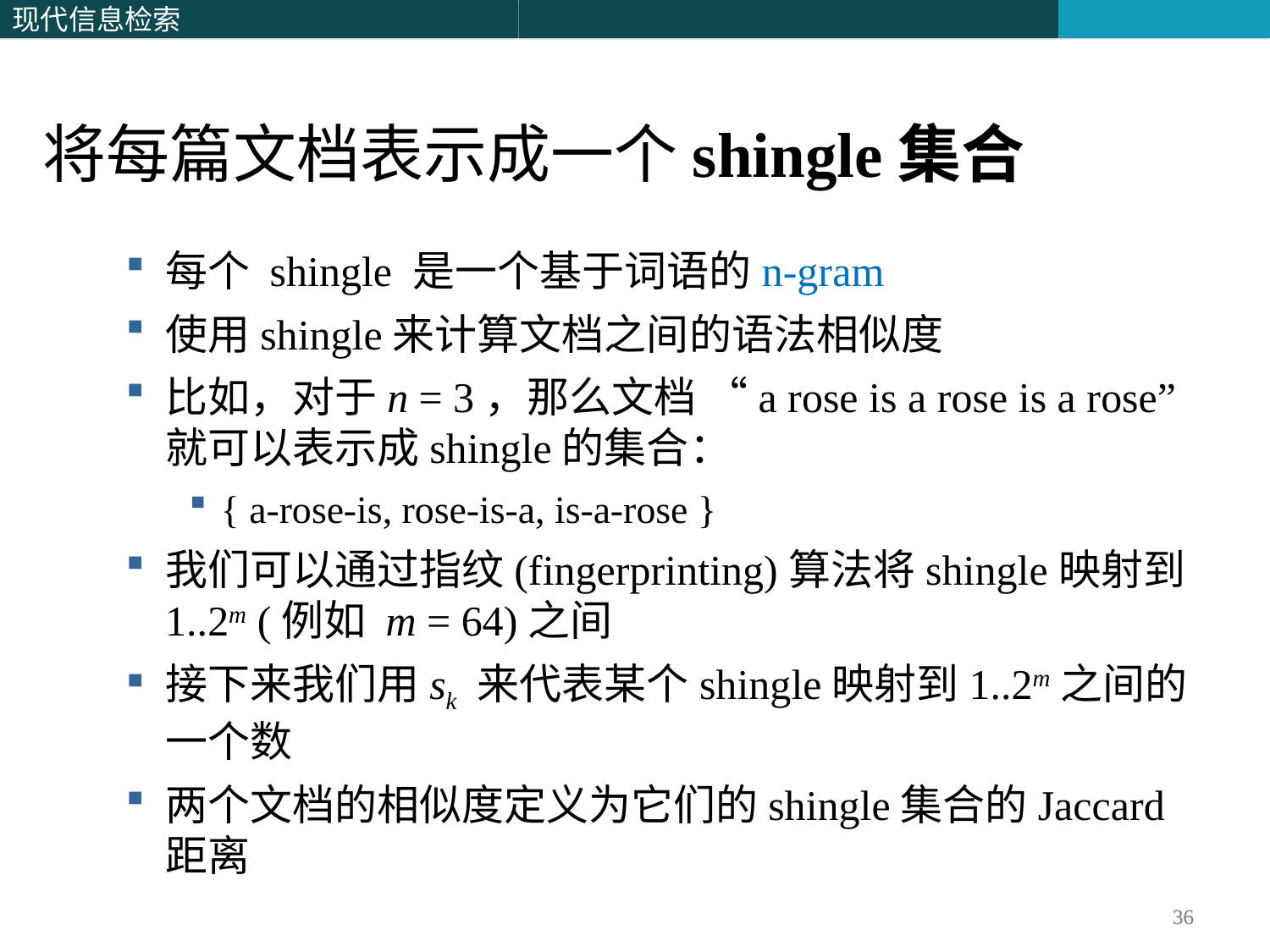

将每篇文档表示成一个shingle集合
每个 shingle 是一个基于词语的n-gram
使用shingle来计算文档之间的语法相似度
比如，对于n = 3，那么文档 “a rose is a rose is a rose” 就可以表示成shingle的集合：
{ a-rose-is, rose-is-a, is-a-rose }
我们可以通过指纹(fingerprinting)算法将shingle映射到 1..2m (例如 m = 64)之间
接下来我们用sk 来代表某个shingle映射到1..2m之间的一个数
两个文档的相似度定义为它们的shingle集合的Jaccard距离
36
36